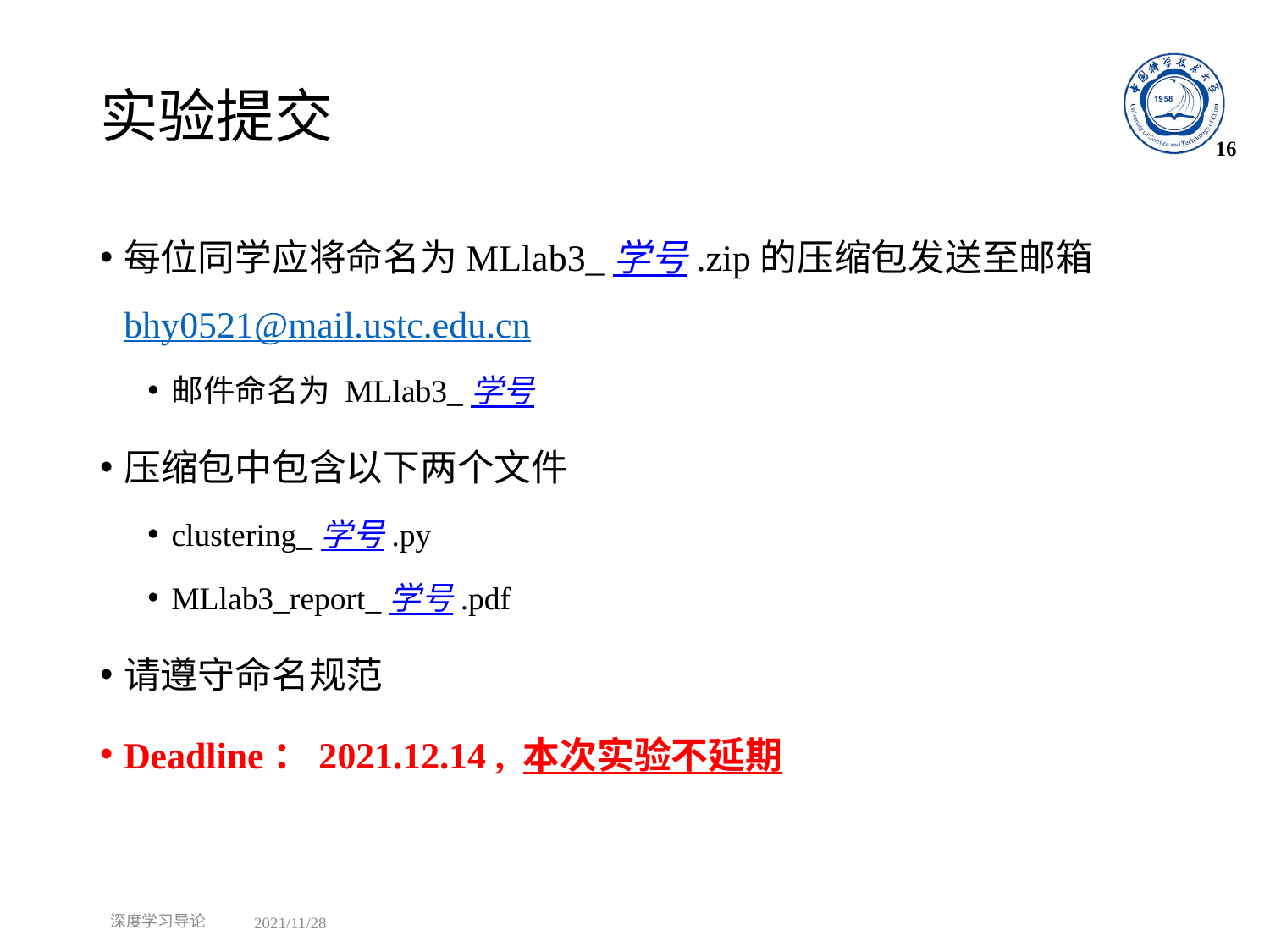

# 实验提交
16
每位同学应将命名为MLlab3_学号.zip的压缩包发送至邮箱  bhy0521@mail.ustc.edu.cn
邮件命名为 MLlab3_学号
压缩包中包含以下两个文件
clustering_学号.py
MLlab3_report_学号.pdf
请遵守命名规范
Deadline：2021.12.14 , 本次实验不延期
深度学习导论
2021/11/28